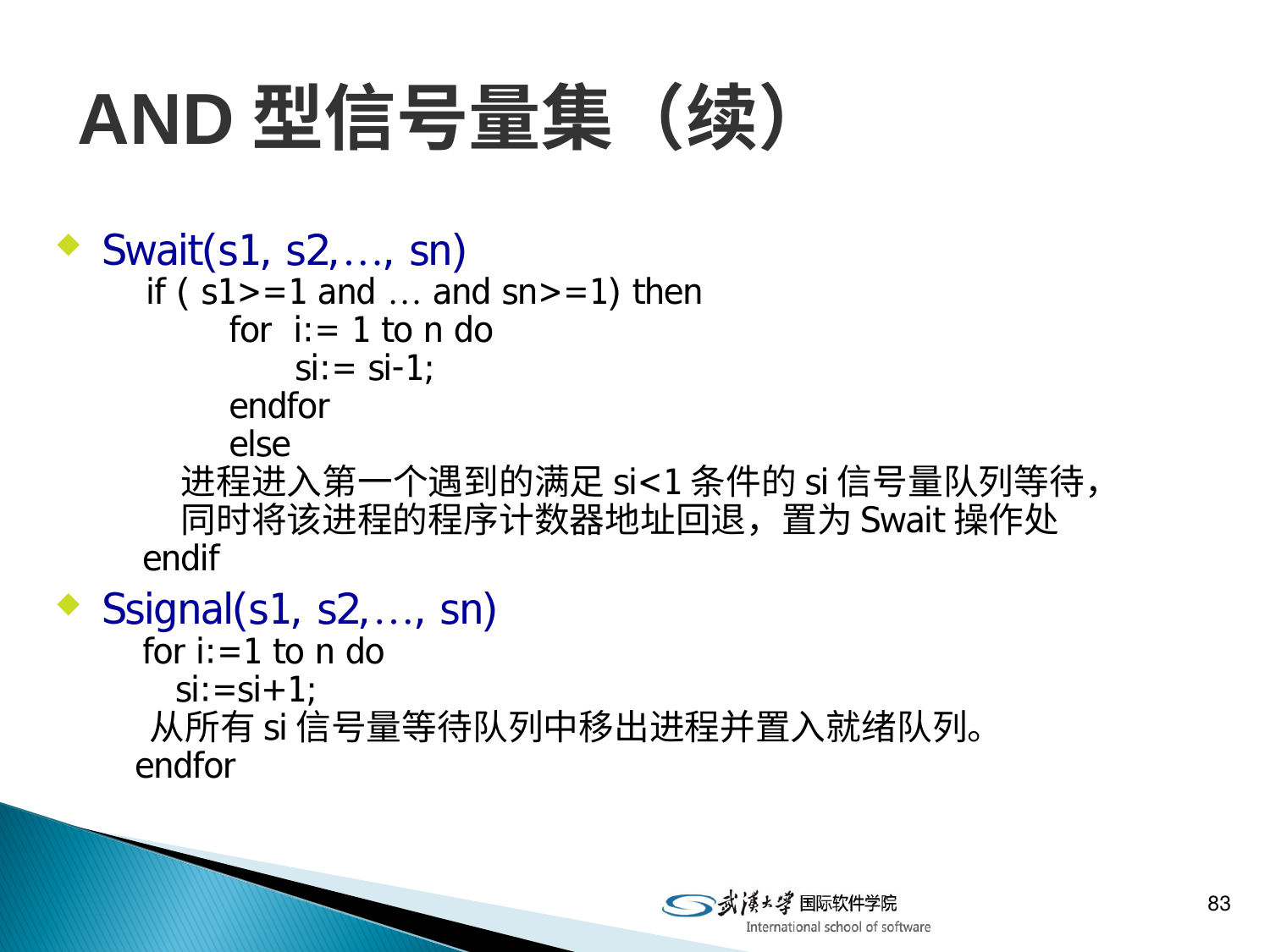

# AND型信号量集（续）
Swait(s1, s2,…, sn)
	    if ( s1>=1 and … and sn>=1) then
		for  i:= 1 to n do
		      si:= si-1;
         	endfor
		else
               进程进入第一个遇到的满足si<1条件的si信号量队列等待，
               同时将该进程的程序计数器地址回退，置为Swait操作处
        endif

Ssignal(s1, s2,…, sn)
        for i:=1 to n do
           si:=si+1;
           从所有si信号量等待队列中移出进程并置入就绪队列。
	   endfor